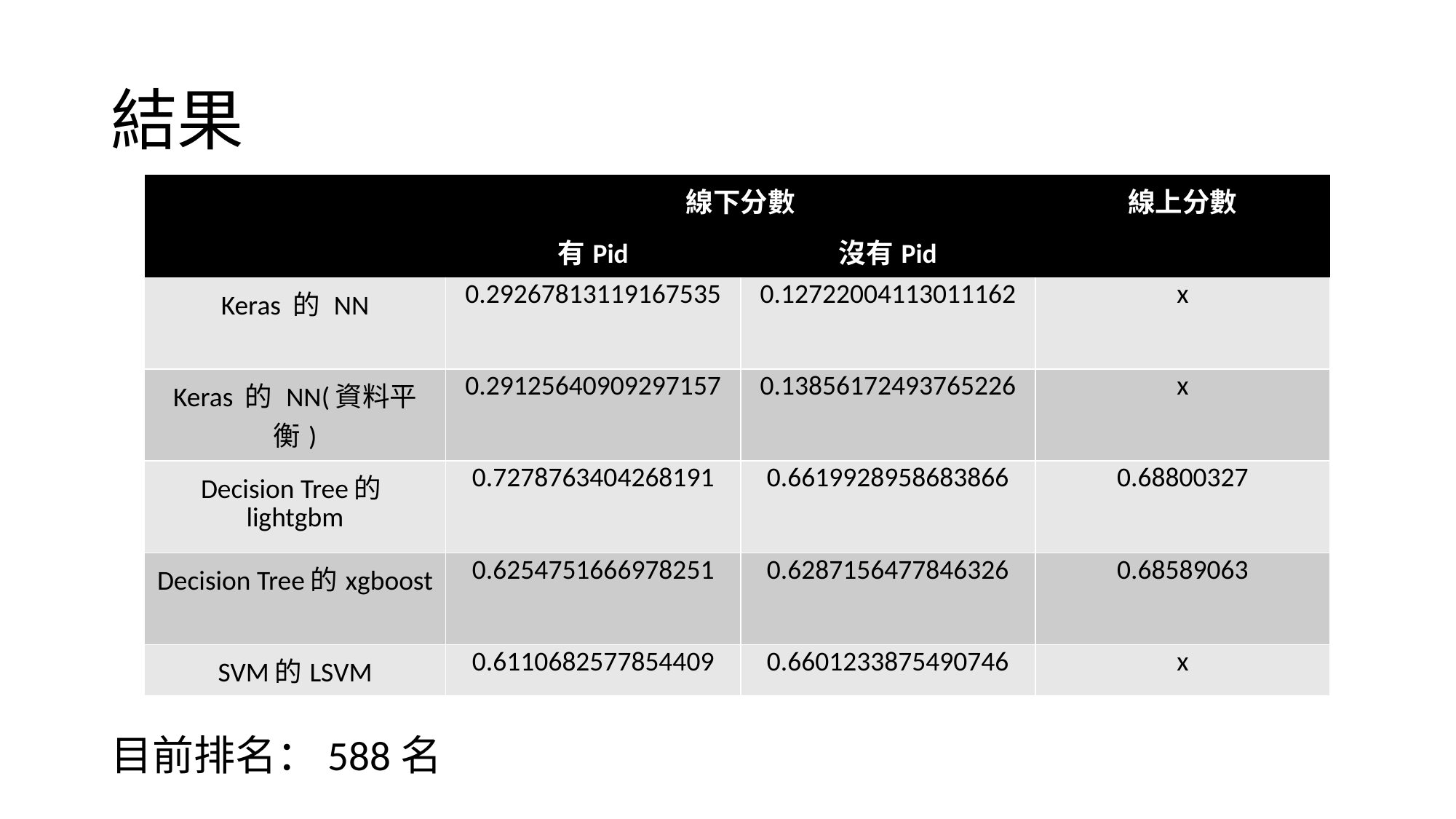

結果
|  | 線下分數 |  | 線上分數 |
| --- | --- | --- | --- |
|  | 有Pid | 沒有Pid |  |
| Keras 的 NN | 0.29267813119167535 | 0.12722004113011162 | x |
| Keras 的 NN(資料平衡) | 0.29125640909297157 | 0.13856172493765226 | x |
| Decision Tree的lightgbm | 0.7278763404268191 | 0.6619928958683866 | 0.68800327 |
| Decision Tree的xgboost | 0.6254751666978251 | 0.6287156477846326 | 0.68589063 |
| SVM的LSVM | 0.6110682577854409 | 0.6601233875490746 | x |
目前排名：588名